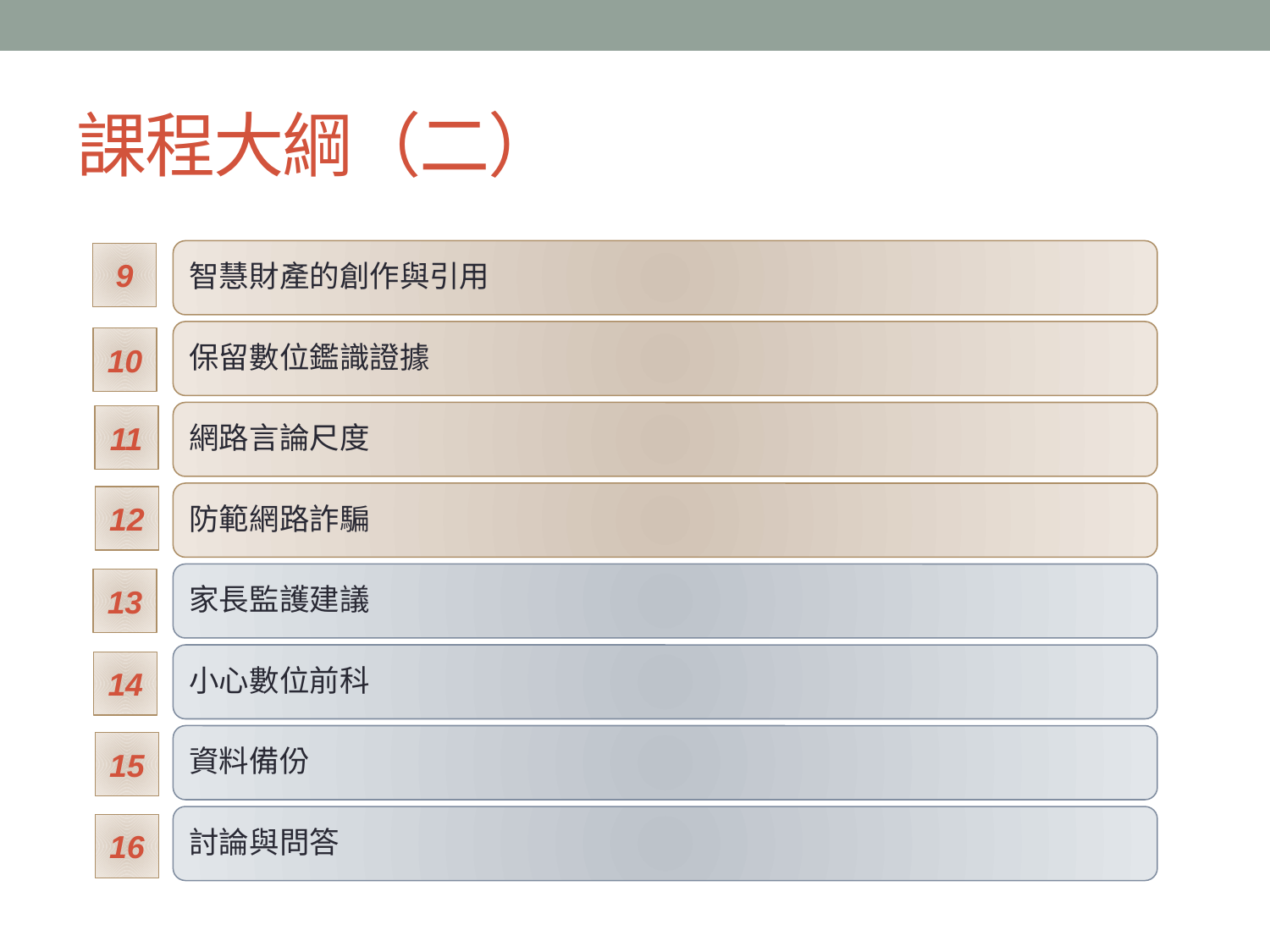

# 課程大綱（二）
智慧財產的創作與引用
保留數位鑑識證據
網路言論尺度
防範網路詐騙
家長監護建議
小心數位前科
資料備份
討論與問答
9
10
11
12
13
14
15
16